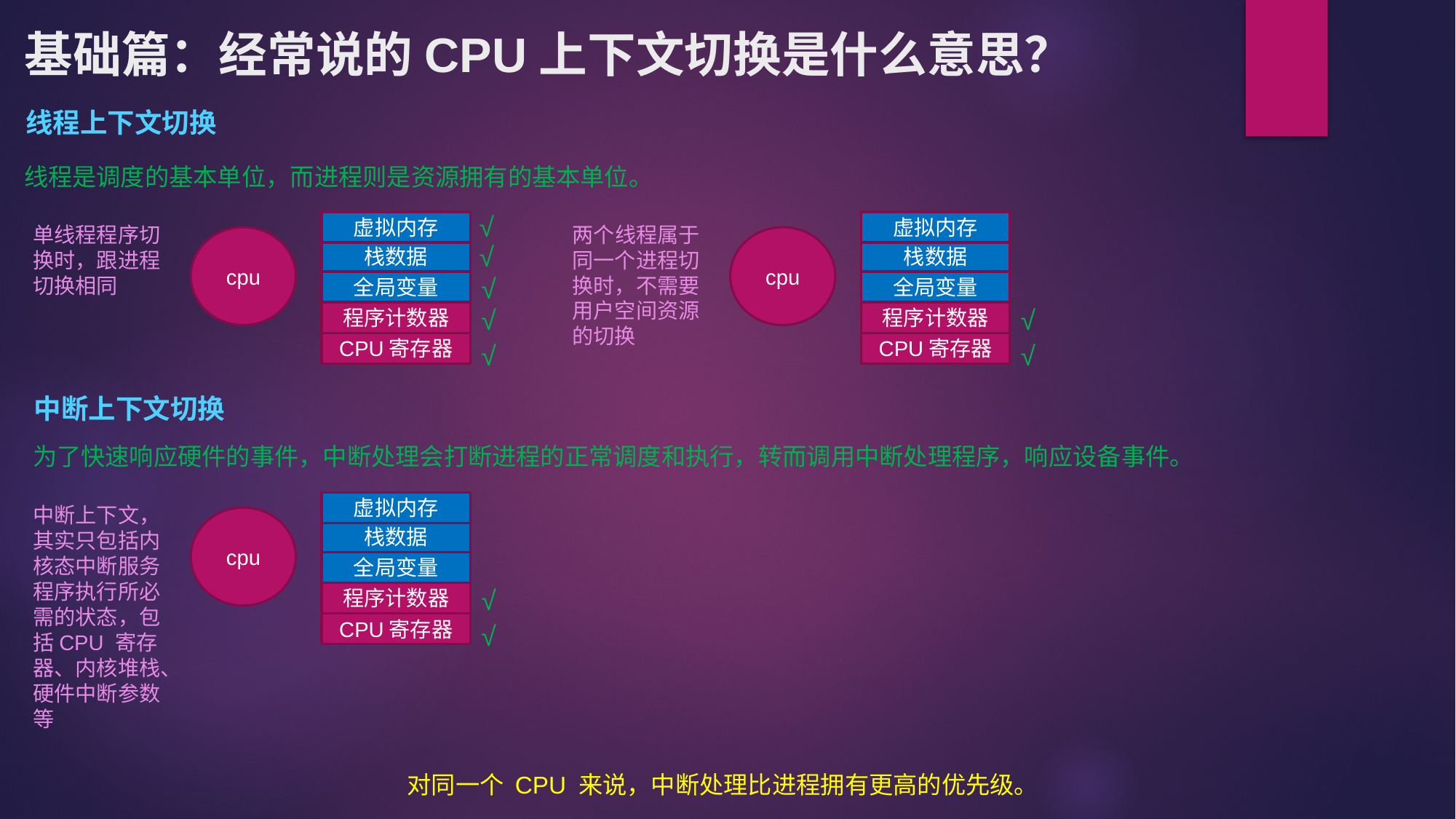

# 基础篇：经常说的CPU上下文切换是什么意思？
线程上下文切换
线程是调度的基本单位，而进程则是资源拥有的基本单位。
√
虚拟内存
虚拟内存
单线程程序切换时，跟进程切换相同
两个线程属于同一个进程切换时，不需要用户空间资源的切换
cpu
cpu
√
栈数据
栈数据
√
全局变量
全局变量
√
√
程序计数器
程序计数器
√
√
CPU寄存器
CPU寄存器
中断上下文切换
为了快速响应硬件的事件，中断处理会打断进程的正常调度和执行，转而调用中断处理程序，响应设备事件。
虚拟内存
中断上下文，其实只包括内核态中断服务程序执行所必需的状态，包括CPU 寄存器、内核堆栈、硬件中断参数等
cpu
栈数据
全局变量
√
程序计数器
√
CPU寄存器
对同一个 CPU 来说，中断处理比进程拥有更高的优先级。